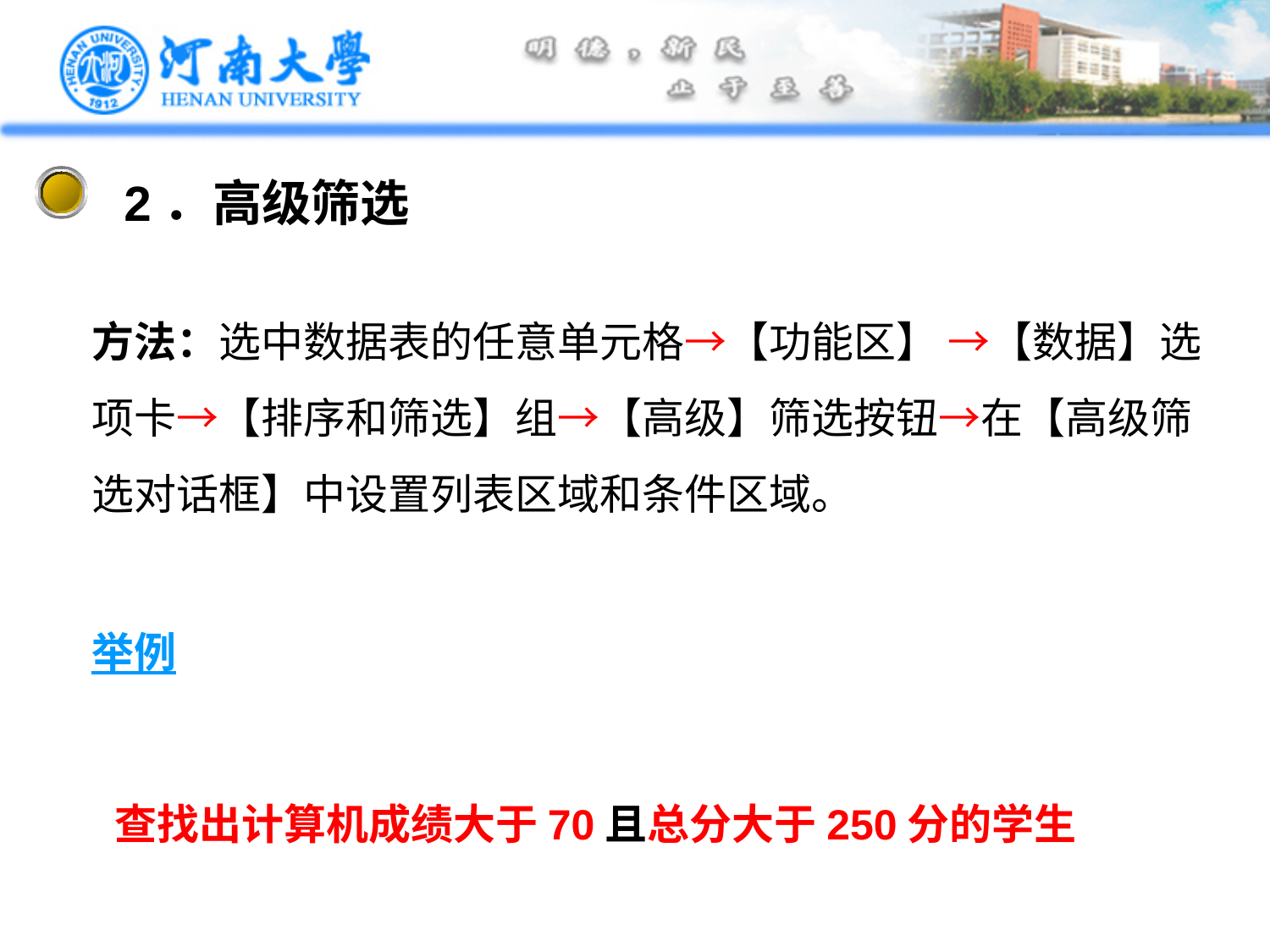

2．高级筛选

方法：选中数据表的任意单元格→【功能区】 →【数据】选项卡→【排序和筛选】组→【高级】筛选按钮→在【高级筛选对话框】中设置列表区域和条件区域。

举例
查找出计算机成绩大于70且总分大于250分的学生